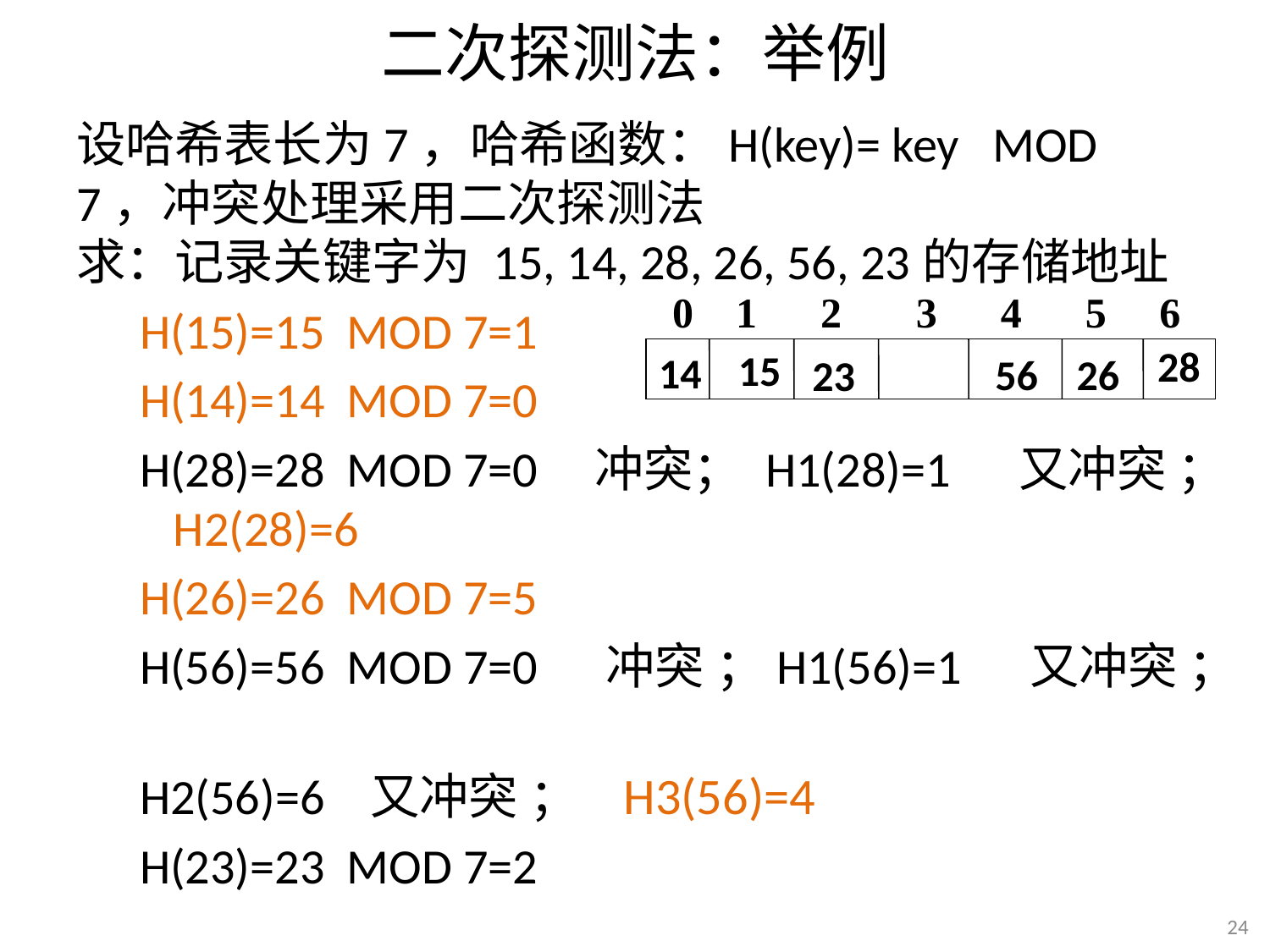

# 二次探测法：举例
设哈希表长为7，哈希函数：H(key)= key   MOD  7，冲突处理采用二次探测法
求：记录关键字为 15, 14, 28, 26, 56, 23的存储地址
H(15)=15  MOD 7=1
H(14)=14  MOD 7=0
H(28)=28  MOD 7=0    冲突； H1(28)=1     又冲突 ；  H2(28)=6
H(26)=26  MOD 7=5
H(56)=56  MOD 7=0     冲突 ；H1(56)=1     又冲突 ；
H2(56)=6   又冲突 ；   H3(56)=4
H(23)=23  MOD 7=2

 0    1      2       3      4      5     6
28
15

14
26
56
23
24